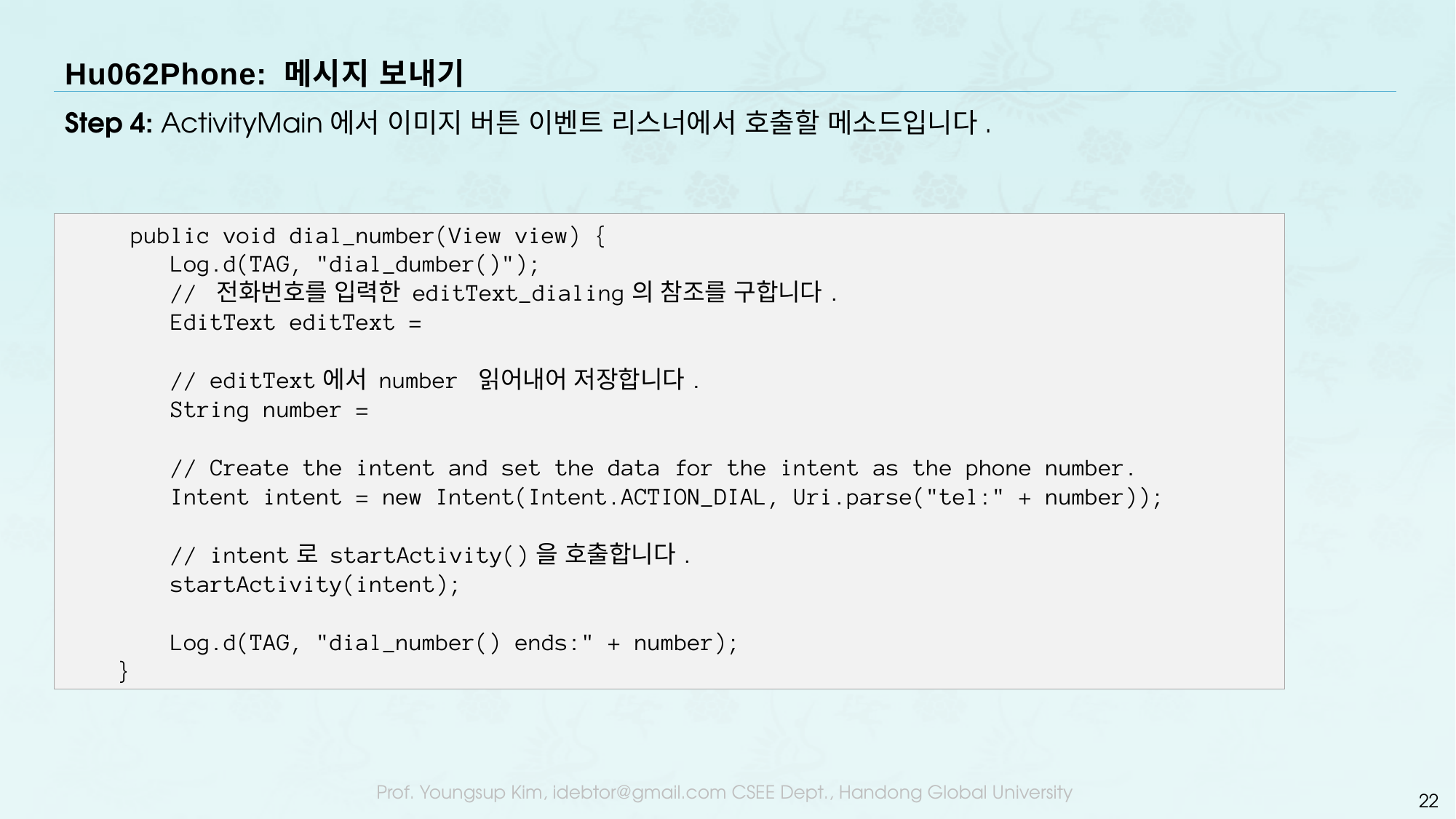

# Hu062Phone: 메시지 보내기
Step 4: ActivityMain에서 이미지 버튼 이벤트 리스너에서 호출할 메소드입니다.

     public void dial_number(View view) {
        Log.d(TAG, "dial_dumber()");
        // 전화번호를 입력한 editText_dialing의 참조를 구합니다.
        EditText editText =

        // editText에서 number 읽어내어 저장합니다.
        String number =

        // Create the intent and set the data for the intent as the phone number.
        Intent intent = new Intent(Intent.ACTION_DIAL, Uri.parse("tel:" + number));

        // intent로 startActivity()을 호출합니다.
        startActivity(intent);

        Log.d(TAG, "dial_number() ends:" + number);
    }
22